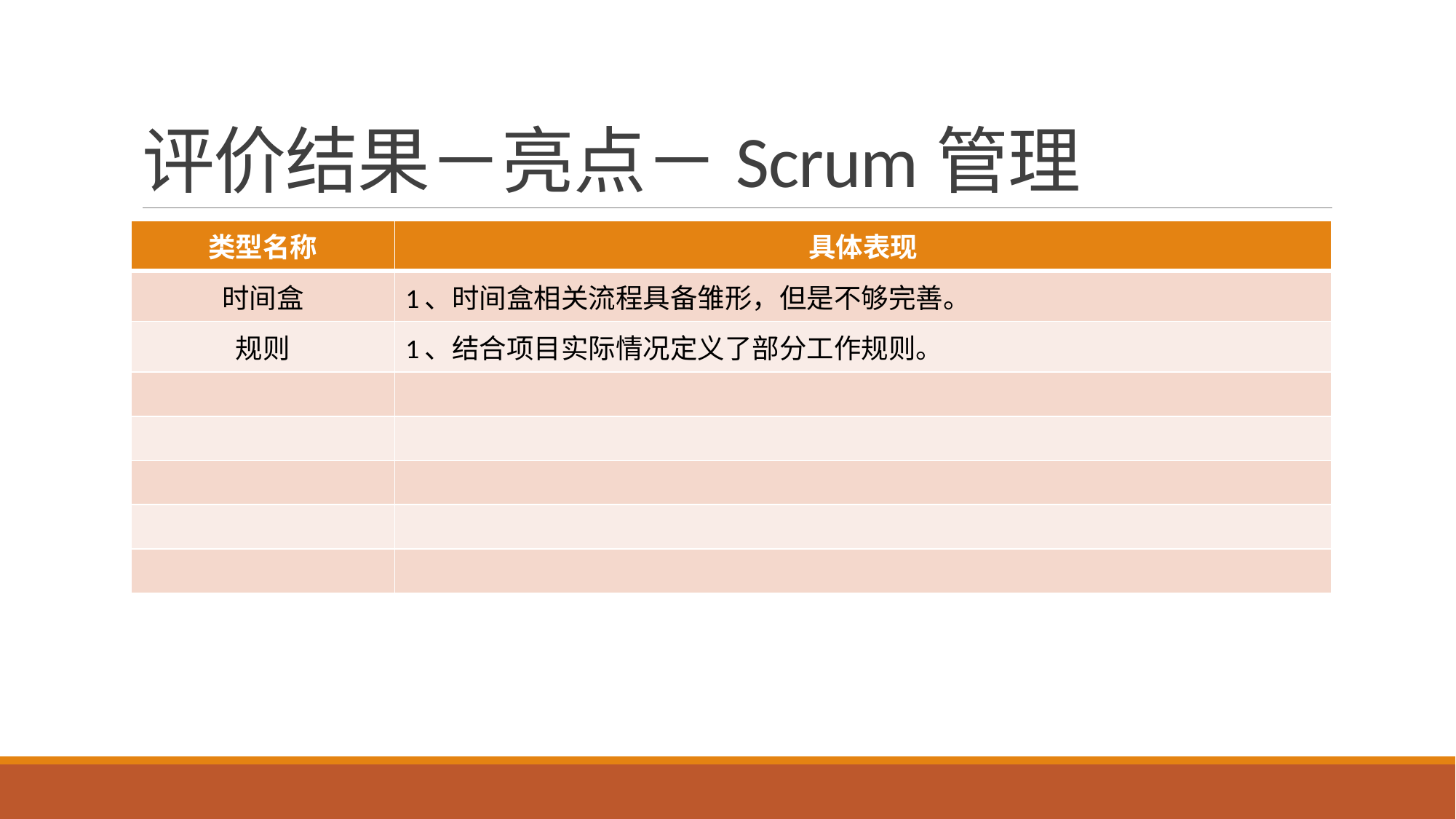

# 评价结果－亮点－Scrum管理
| 类型名称 | 具体表现 |
| --- | --- |
| 时间盒 | 1、时间盒相关流程具备雏形，但是不够完善。 |
| 规则 | 1、结合项目实际情况定义了部分工作规则。 |
|  |  |
|  |  |
|  |  |
|  |  |
|  |  |